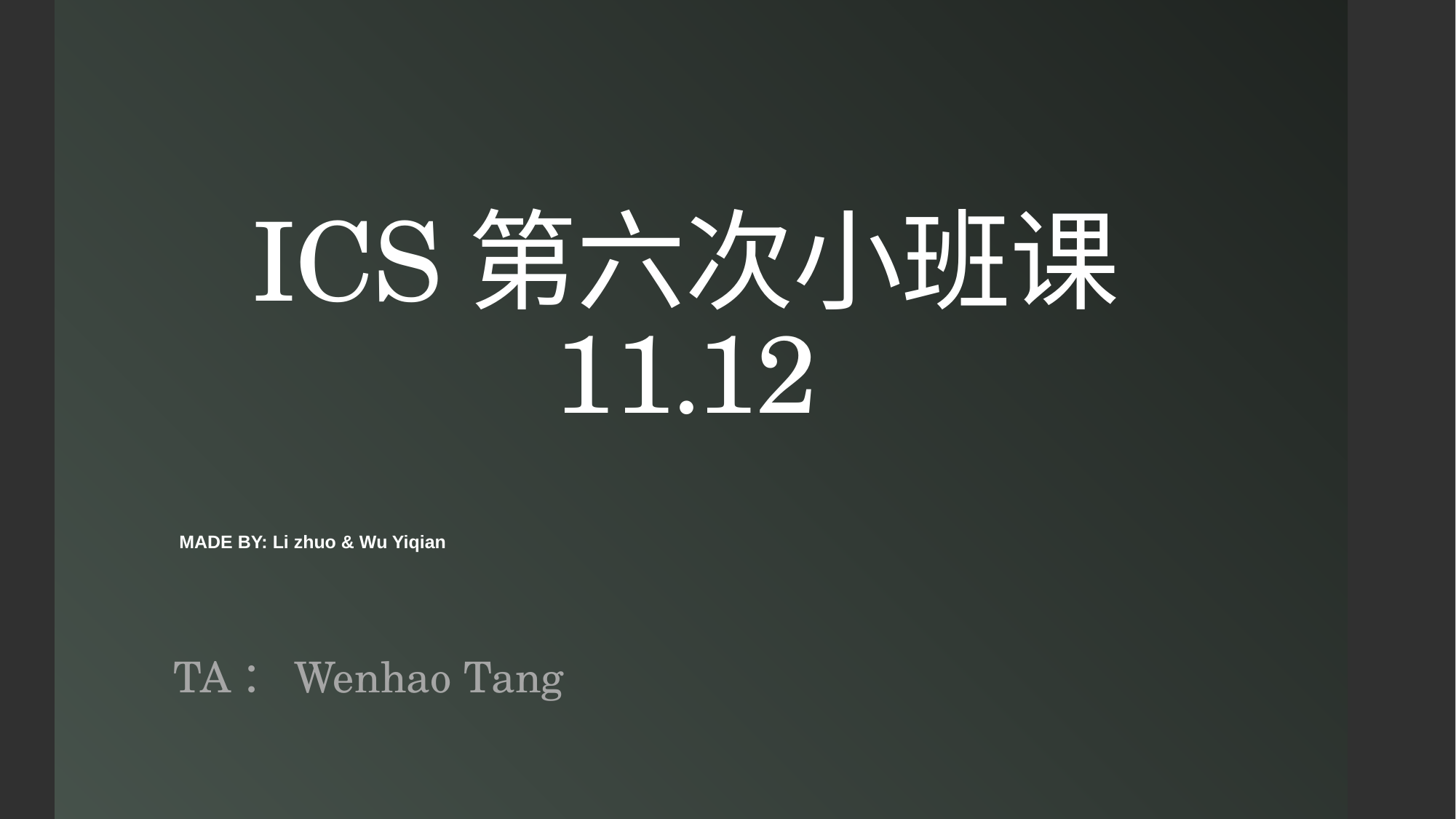

ICS第六次小班课
11.12
MADE BY: Li zhuo & Wu Yiqian

 TA：Wenhao Tang